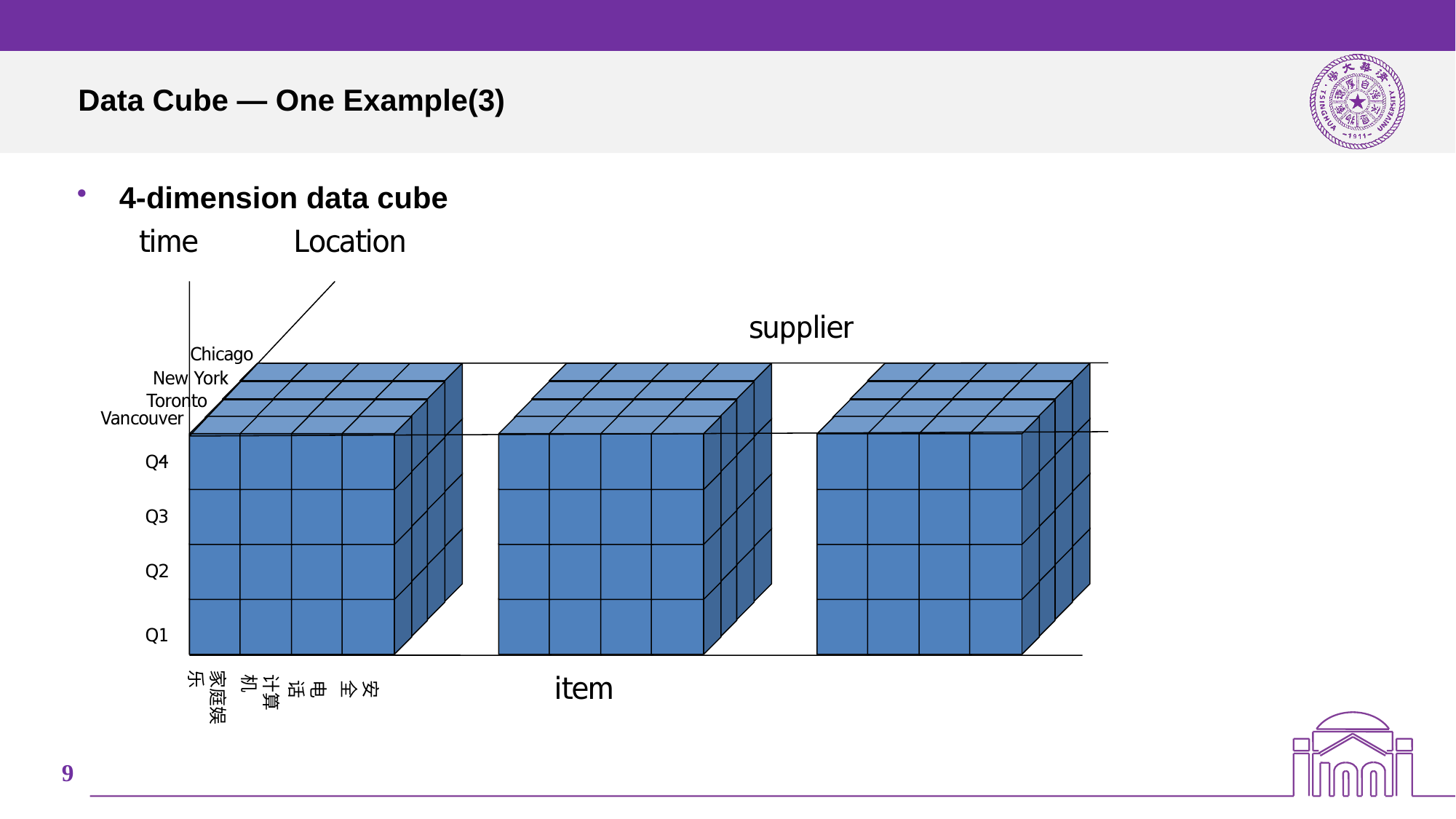

# Data Cube — One Example(3)
4-dimension data cube
time
Location

supplier
Chicago
New York

Toronto
Vancouver

Q4
Q3
Q2
Q1

家庭娱乐
item
计算机
电话
安全